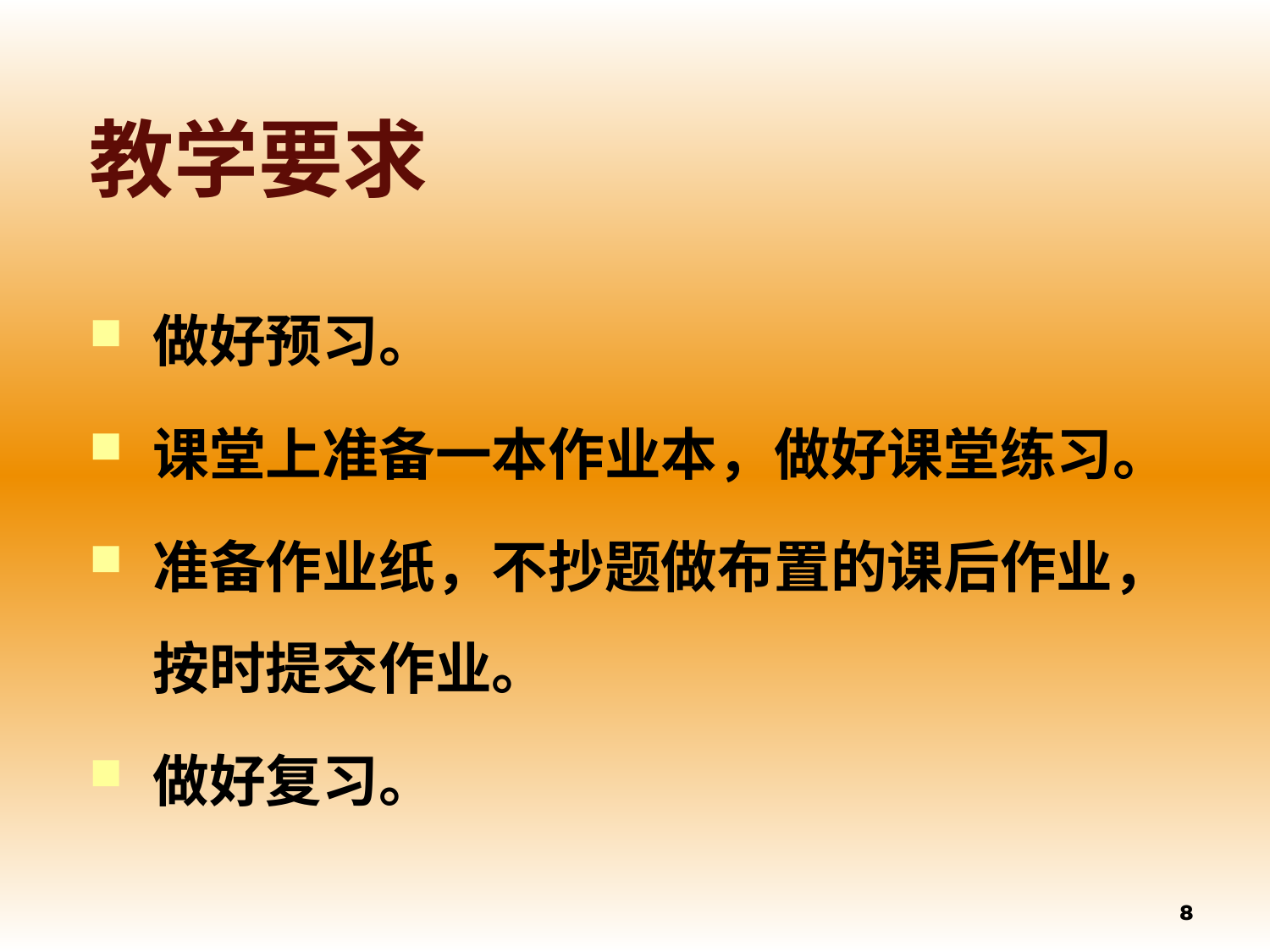

# 教学要求
做好预习。
课堂上准备一本作业本，做好课堂练习。
准备作业纸，不抄题做布置的课后作业，按时提交作业。
做好复习。

8